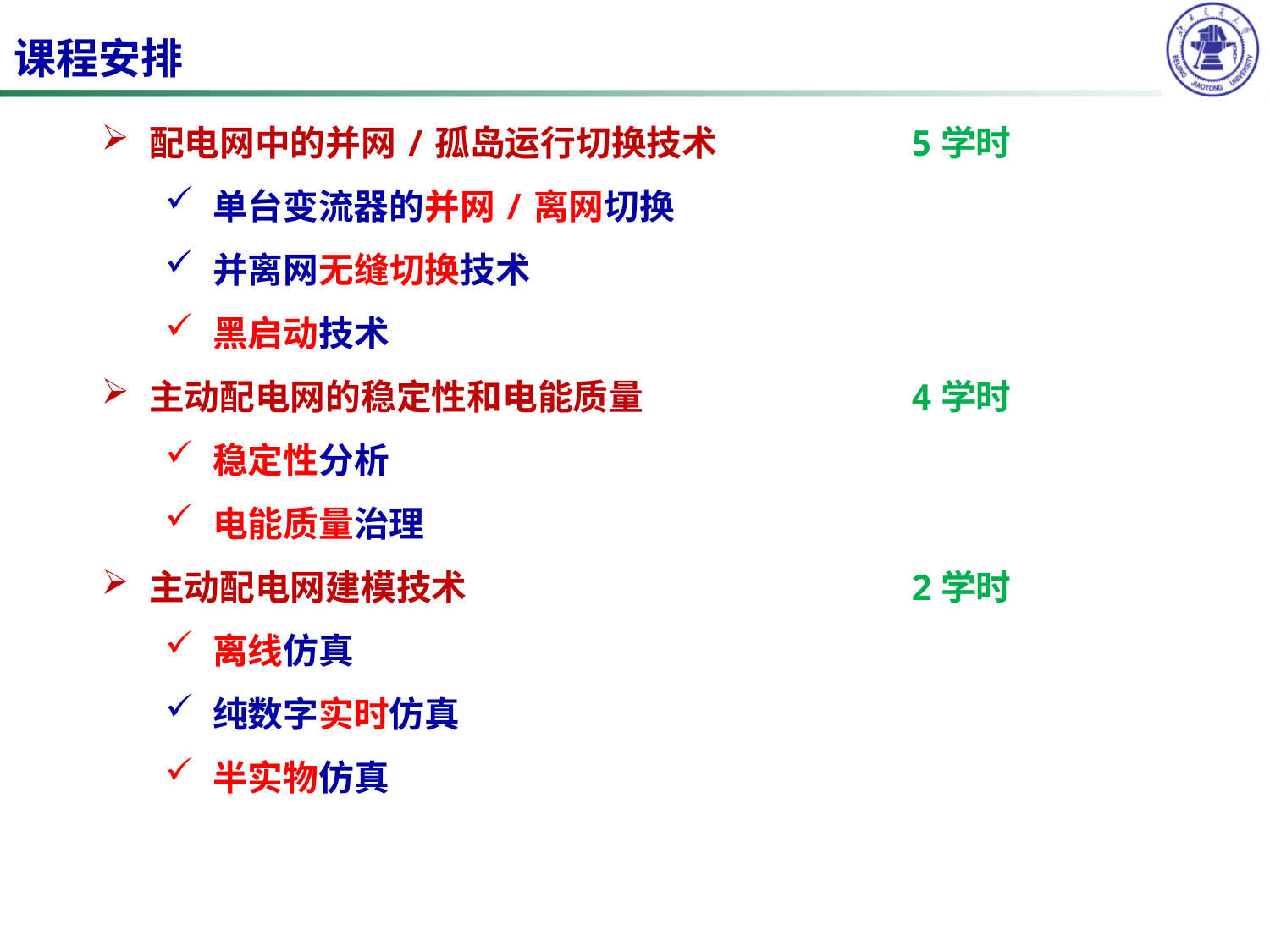

课程安排
配电网中的并网/孤岛运行切换技术		5学时
单台变流器的并网/离网切换
并离网无缝切换技术
黑启动技术
主动配电网的稳定性和电能质量			4学时
稳定性分析
电能质量治理
主动配电网建模技术				2学时
离线仿真
纯数字实时仿真
半实物仿真